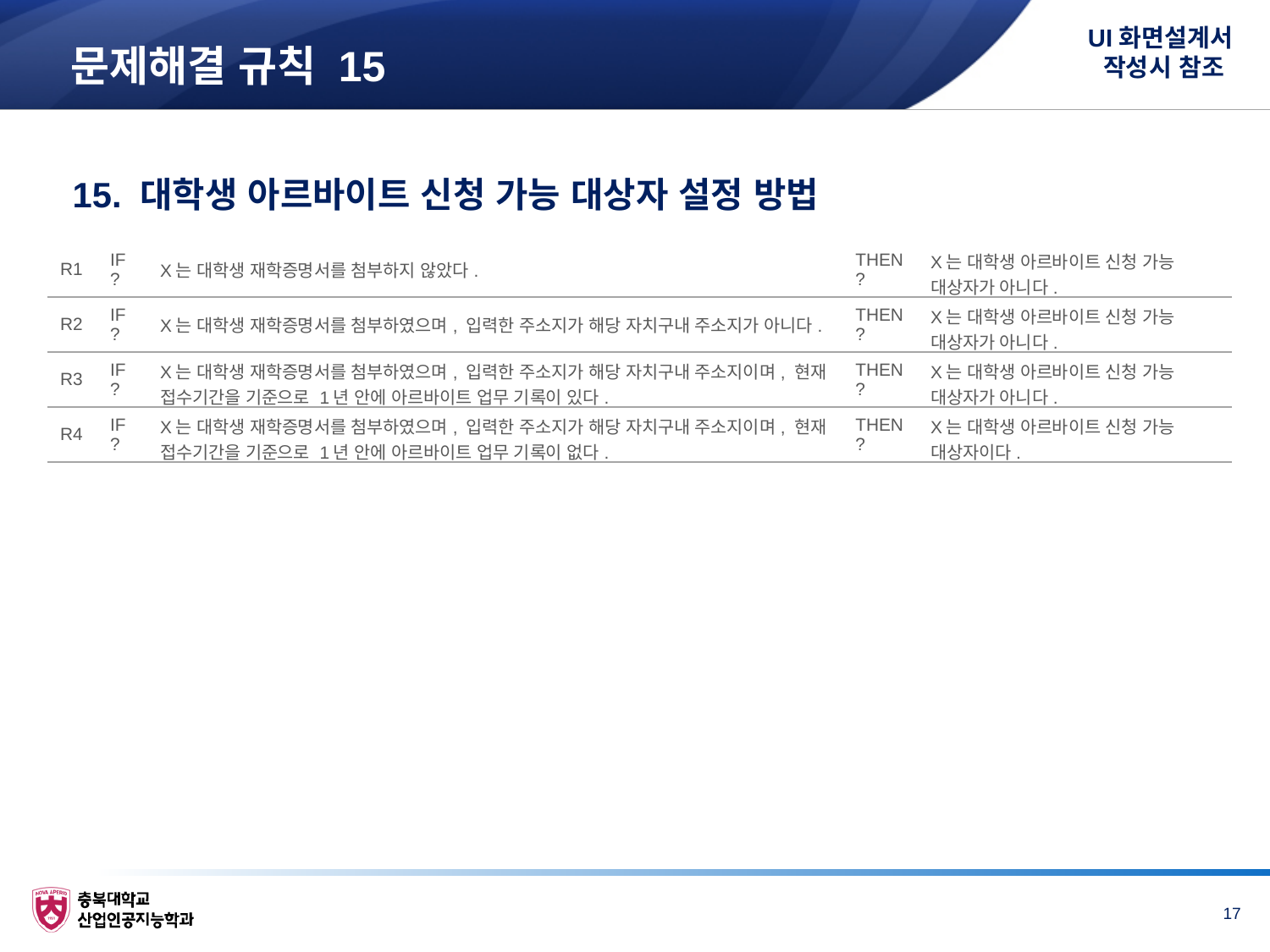

UI화면설계서
작성시 참조
# 문제해결 규칙 15
15. 대학생 아르바이트 신청 가능 대상자 설정 방법
| R1 | IF? | X는 대학생 재학증명서를 첨부하지 않았다. | THEN? | X는 대학생 아르바이트 신청 가능 대상자가 아니다. |
| --- | --- | --- | --- | --- |
| R2 | IF? | X는 대학생 재학증명서를 첨부하였으며, 입력한 주소지가 해당 자치구내 주소지가 아니다. | THEN? | X는 대학생 아르바이트 신청 가능 대상자가 아니다. |
| R3 | IF? | X는 대학생 재학증명서를 첨부하였으며, 입력한 주소지가 해당 자치구내 주소지이며, 현재 접수기간을 기준으로 1년 안에 아르바이트 업무 기록이 있다. | THEN? | X는 대학생 아르바이트 신청 가능 대상자가 아니다. |
| R4 | IF? | X는 대학생 재학증명서를 첨부하였으며, 입력한 주소지가 해당 자치구내 주소지이며, 현재 접수기간을 기준으로 1년 안에 아르바이트 업무 기록이 없다. | THEN? | X는 대학생 아르바이트 신청 가능 대상자이다. |